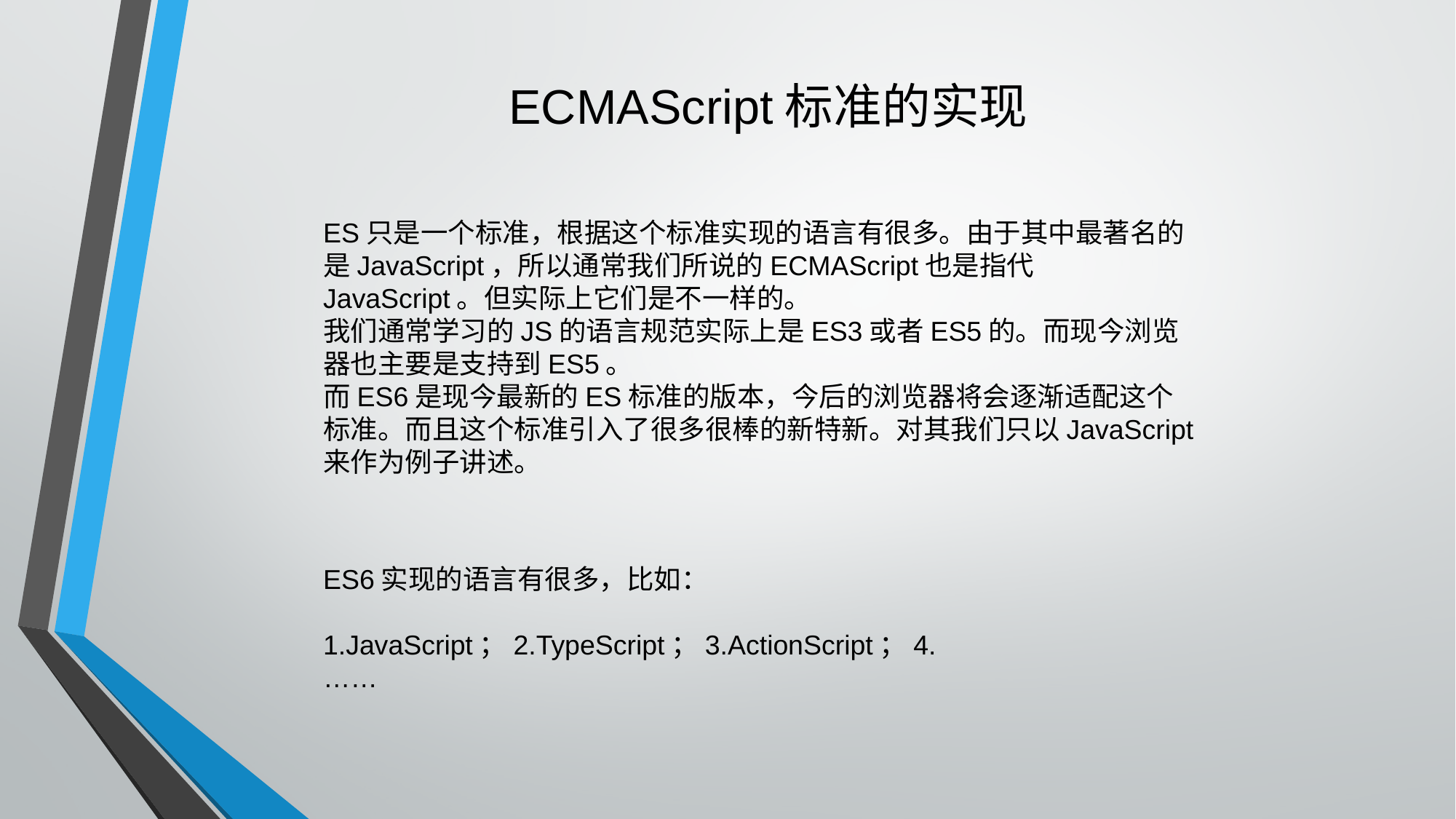

ECMAScript标准的实现
ES只是一个标准，根据这个标准实现的语言有很多。由于其中最著名的是JavaScript，所以通常我们所说的ECMAScript也是指代JavaScript。但实际上它们是不一样的。
我们通常学习的JS的语言规范实际上是ES3或者ES5的。而现今浏览器也主要是支持到ES5。
而ES6是现今最新的ES标准的版本，今后的浏览器将会逐渐适配这个标准。而且这个标准引入了很多很棒的新特新。对其我们只以JavaScript来作为例子讲述。
ES6实现的语言有很多，比如：

1.JavaScript；2.TypeScript；3.ActionScript；4.……